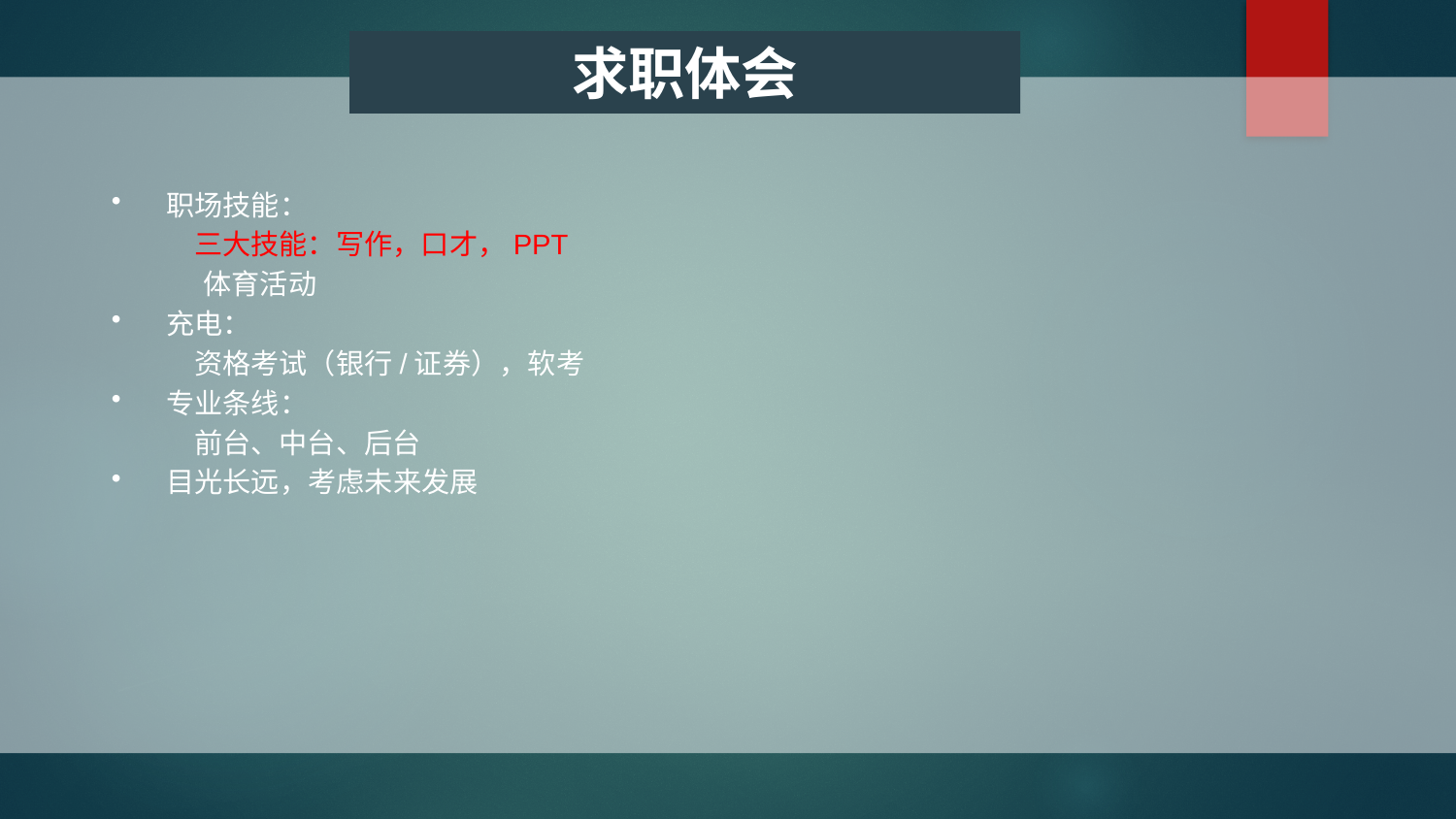

求职体会
职场技能：
            三大技能：写作，口才，PPT
　　　 体育活动
充电：
            资格考试（银行/证券），软考
专业条线：
            前台、中台、后台
目光长远，考虑未来发展